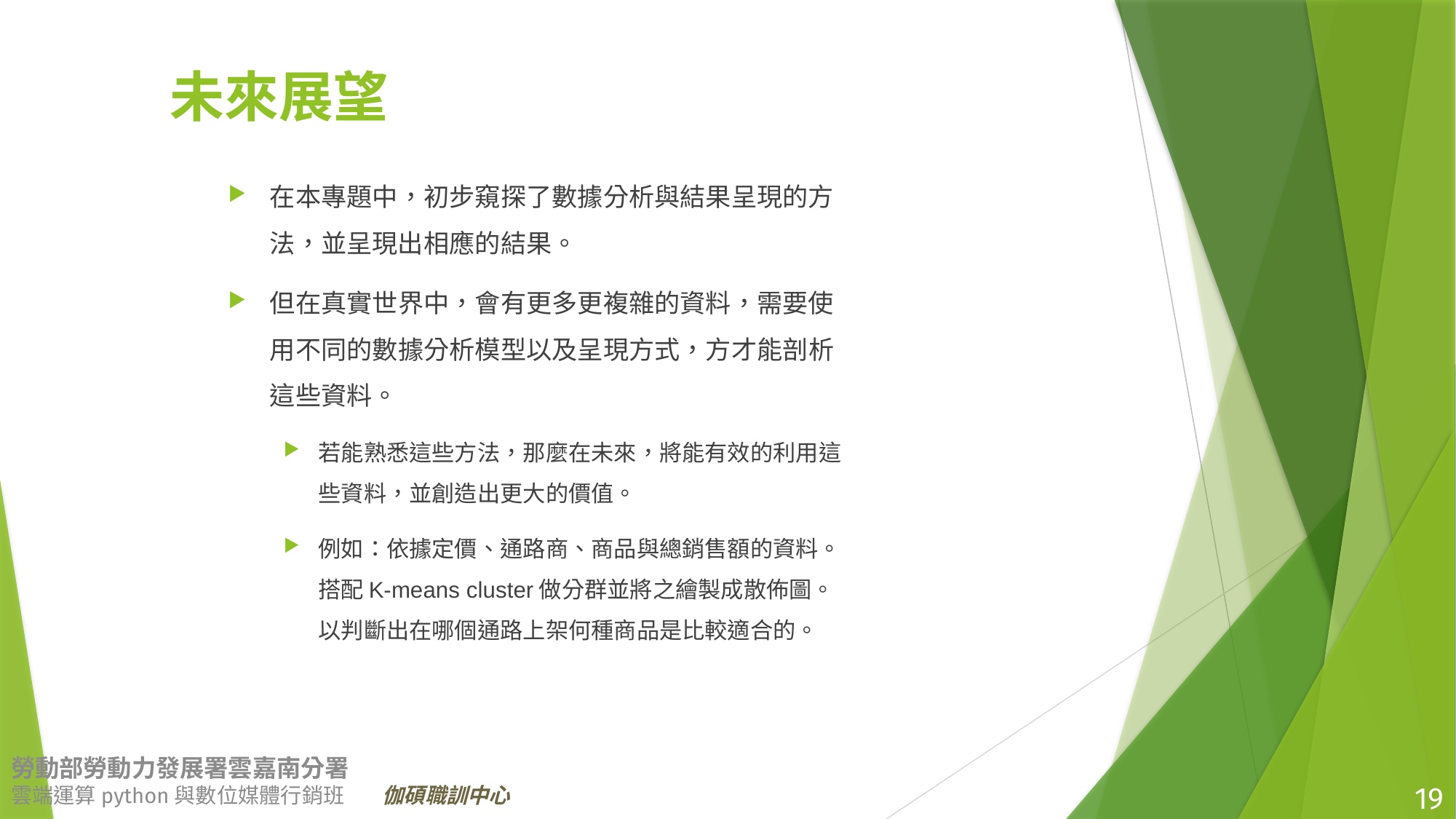

# 未來展望

在本專題中，初步窺探了數據分析與結果呈現的方法，並呈現出相應的結果。
但在真實世界中，會有更多更複雜的資料，需要使用不同的數據分析模型以及呈現方式，方才能剖析這些資料。
若能熟悉這些方法，那麼在未來，將能有效的利用這些資料，並創造出更大的價值。
例如：依據定價、通路商、商品與總銷售額的資料。搭配K-means cluster做分群並將之繪製成散佈圖。以判斷出在哪個通路上架何種商品是比較適合的。
19